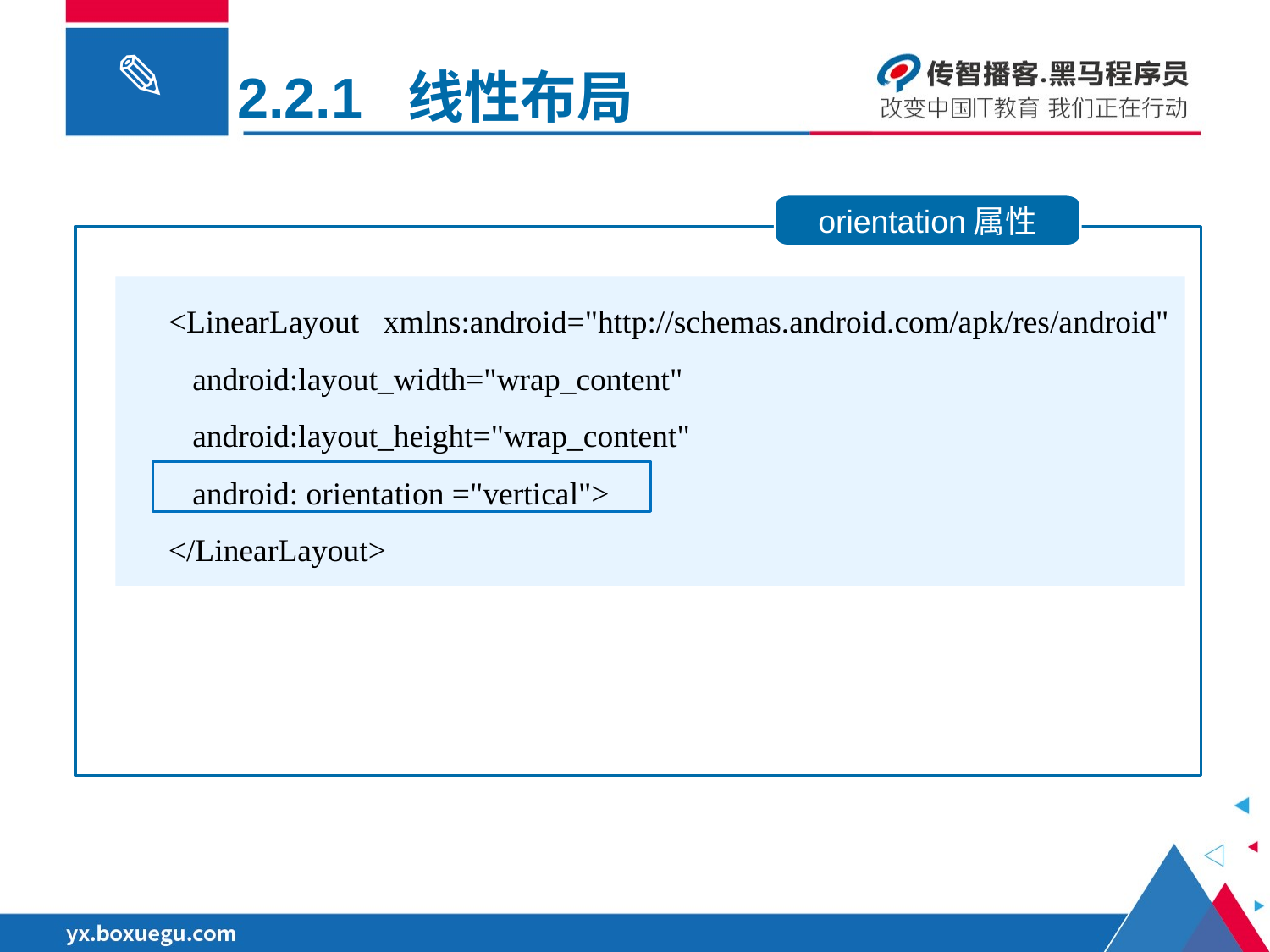

2.2.1  线性布局

orientation属性

     <LinearLayout   xmlns:android="http://schemas.android.com/apk/res/android"
        android:layout_width="wrap_content"
        android:layout_height="wrap_content"
        android: orientation ="vertical">
     </LinearLayout>